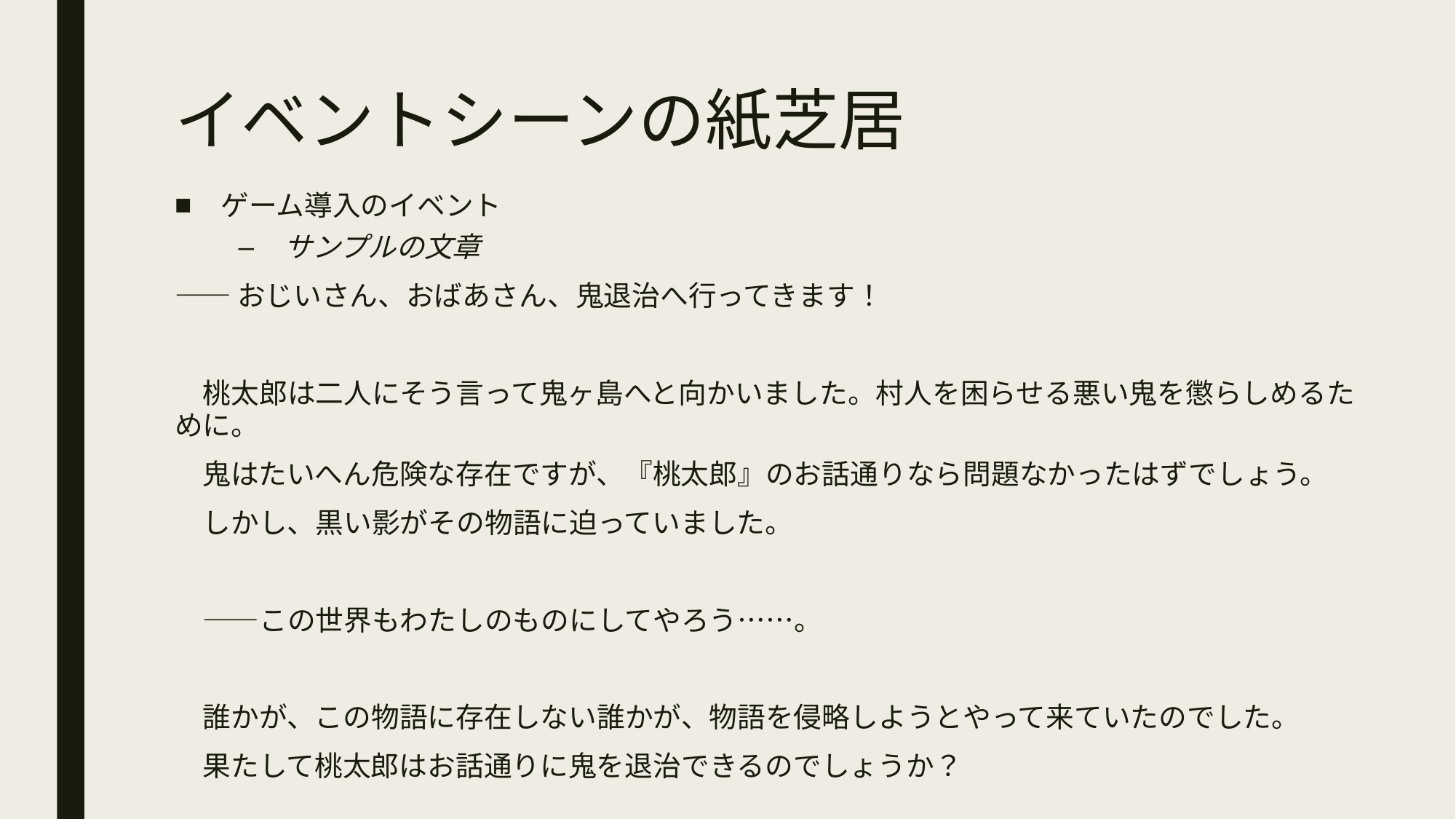

# イベントシーンの紙芝居
ゲーム導入のイベント
サンプルの文章
――おじいさん、おばあさん、鬼退治へ行ってきます！

　桃太郎は二人にそう言って鬼ヶ島へと向かいました。村人を困らせる悪い鬼を懲らしめるために。
　鬼はたいへん危険な存在ですが、『桃太郎』のお話通りなら問題なかったはずでしょう。
　しかし、黒い影がその物語に迫っていました。

　――この世界もわたしのものにしてやろう……。

　誰かが、この物語に存在しない誰かが、物語を侵略しようとやって来ていたのでした。
　果たして桃太郎はお話通りに鬼を退治できるのでしょうか？